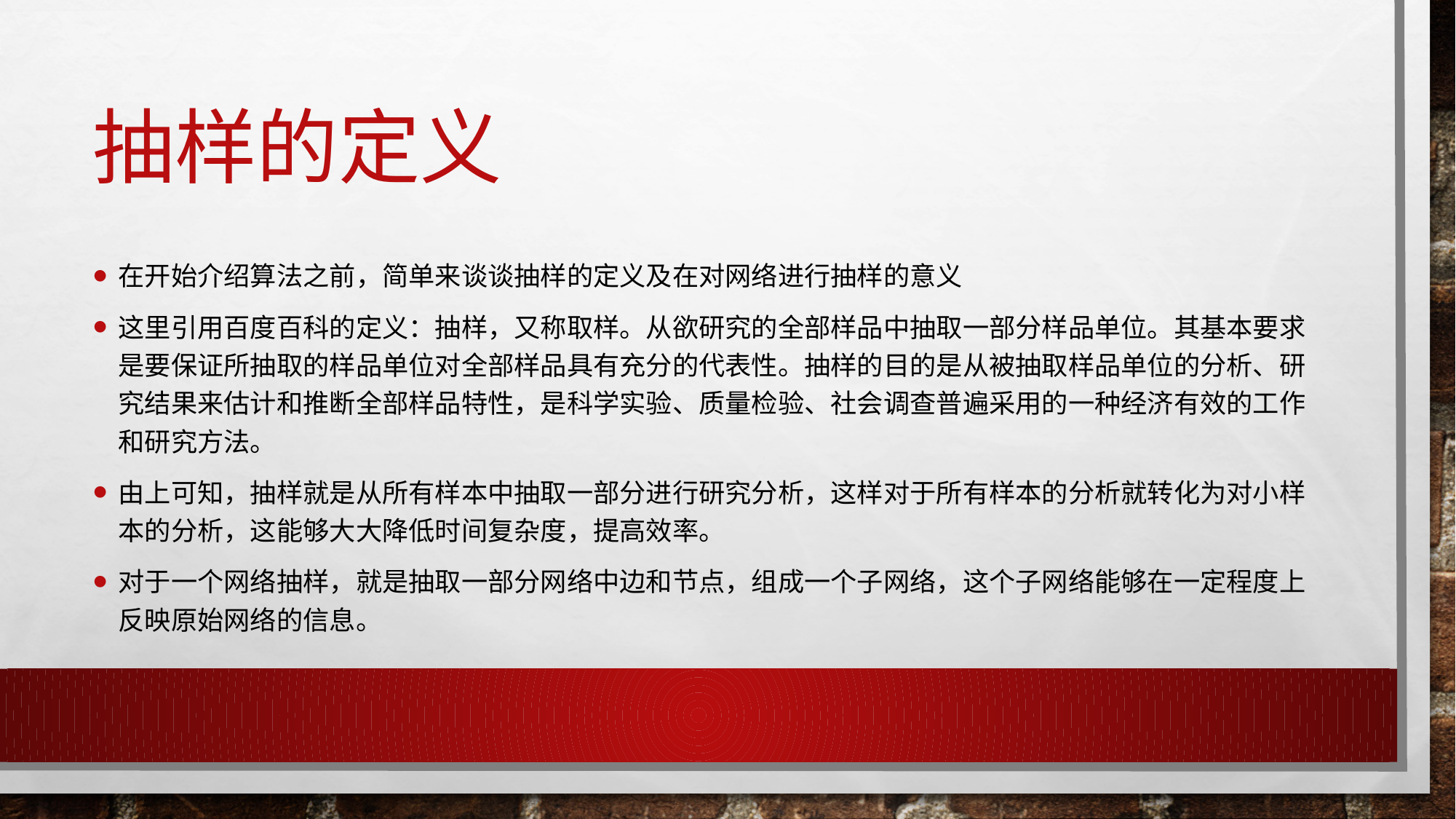

# 抽样的定义
在开始介绍算法之前，简单来谈谈抽样的定义及在对网络进行抽样的意义
这里引用百度百科的定义：抽样，又称取样。从欲研究的全部样品中抽取一部分样品单位。其基本要求是要保证所抽取的样品单位对全部样品具有充分的代表性。抽样的目的是从被抽取样品单位的分析、研究结果来估计和推断全部样品特性，是科学实验、质量检验、社会调查普遍采用的一种经济有效的工作和研究方法。
由上可知，抽样就是从所有样本中抽取一部分进行研究分析，这样对于所有样本的分析就转化为对小样本的分析，这能够大大降低时间复杂度，提高效率。
对于一个网络抽样，就是抽取一部分网络中边和节点，组成一个子网络，这个子网络能够在一定程度上反映原始网络的信息。